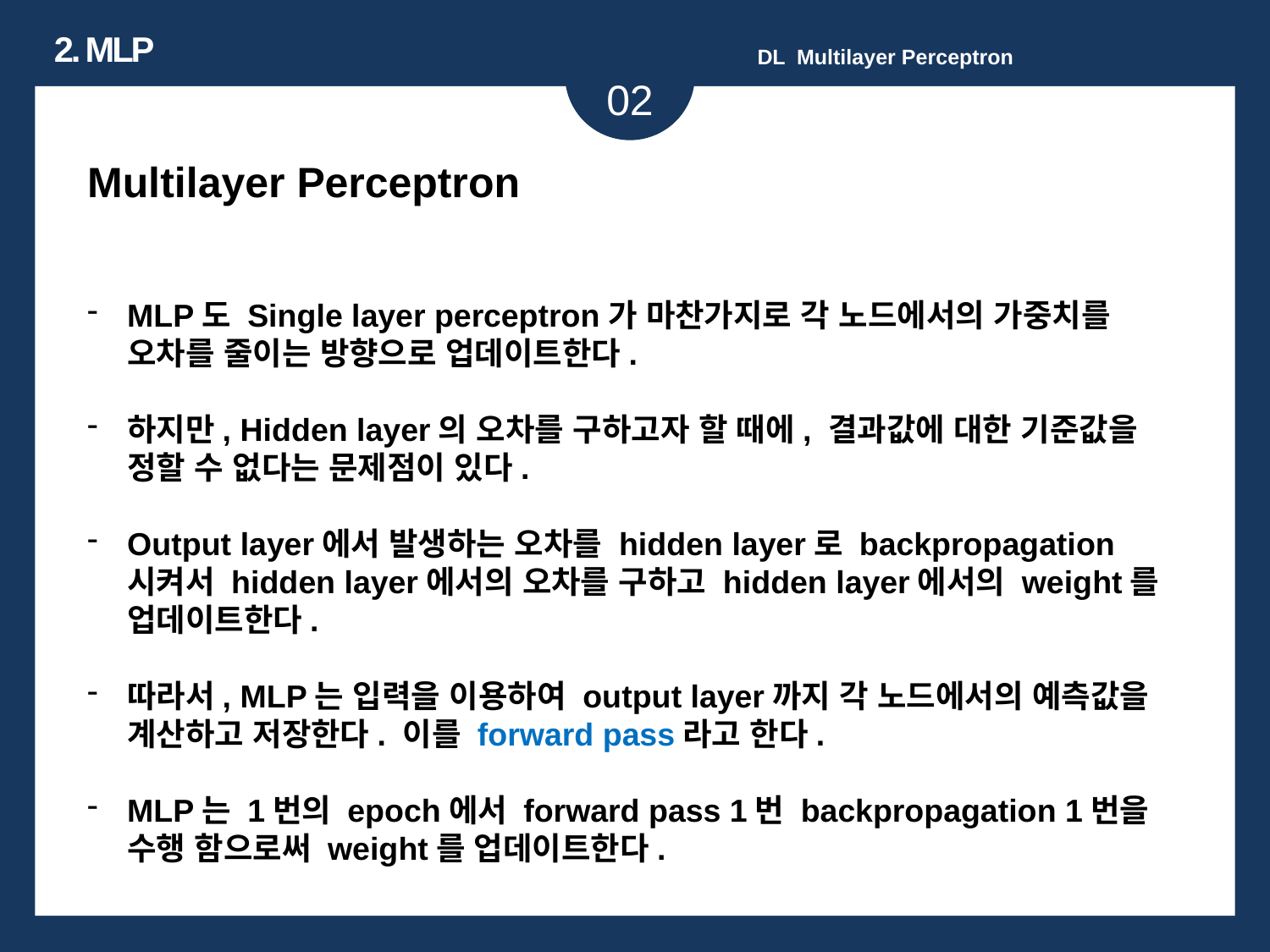

2. MLP
DL  Multilayer Perceptron
02

Multilayer Perceptron

MLP도 Single layer perceptron가 마찬가지로 각 노드에서의 가중치를 오차를 줄이는 방향으로 업데이트한다.

하지만, Hidden layer의 오차를 구하고자 할 때에, 결과값에 대한 기준값을 정할 수 없다는 문제점이 있다.

Output layer에서 발생하는 오차를 hidden layer로 backpropagation시켜서 hidden layer에서의 오차를 구하고 hidden layer에서의 weight를 업데이트한다.

따라서, MLP는 입력을 이용하여 output layer까지 각 노드에서의 예측값을 계산하고 저장한다. 이를 forward pass라고 한다.

MLP는 1번의 epoch에서 forward pass 1번 backpropagation 1번을 수행 함으로써 weight를 업데이트한다.